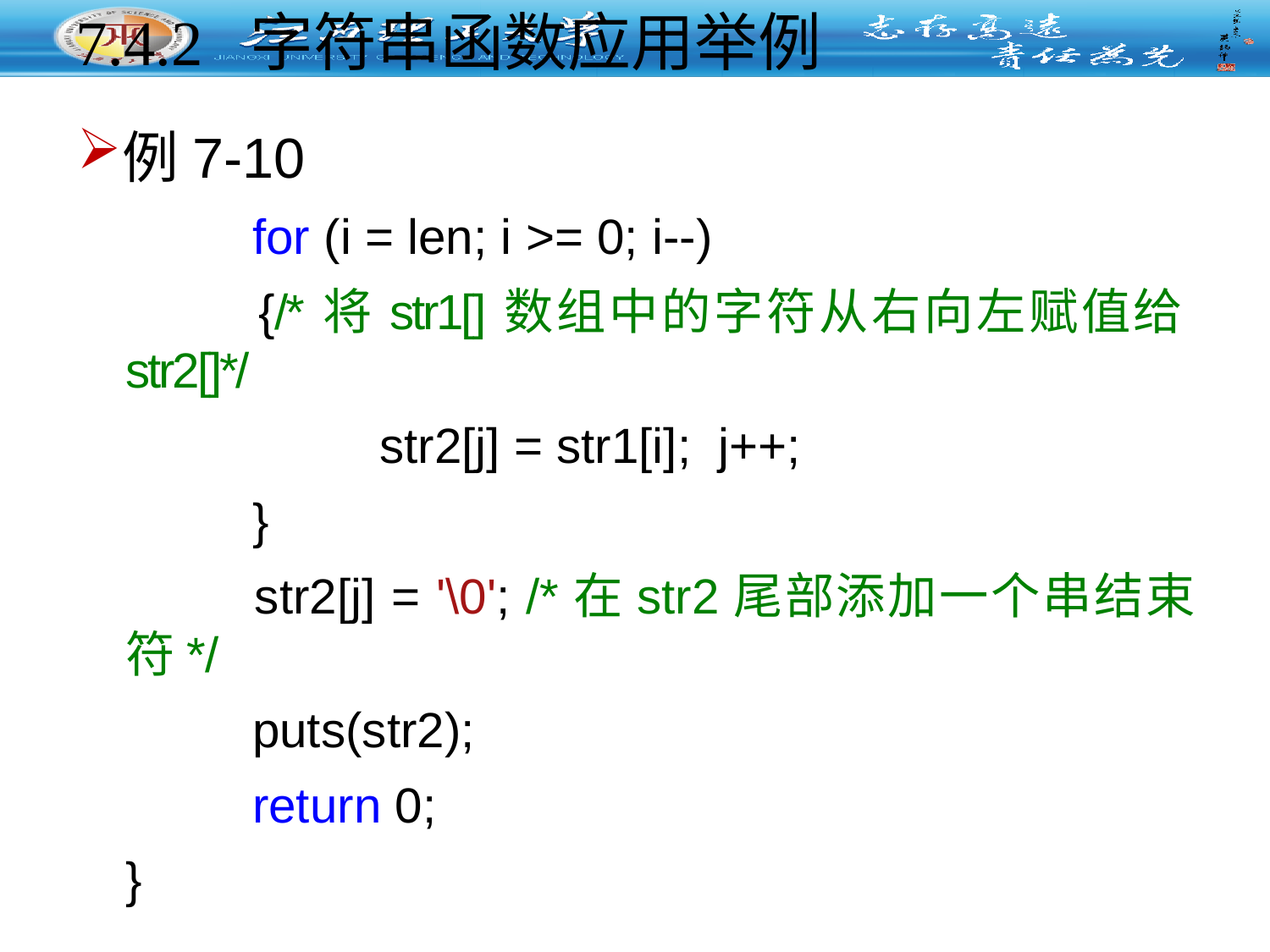

# 7.4.2  字符串函数应用举例
例7-10
 	for (i = len; i >= 0; i--)
 	{/*将str1[]数组中的字符从右向左赋值给str2[]*/
 		str2[j] = str1[i];  j++;
 	}
 	str2[j] = '\0'; /*在str2尾部添加一个串结束符*/
 	puts(str2);
 	return 0;
}